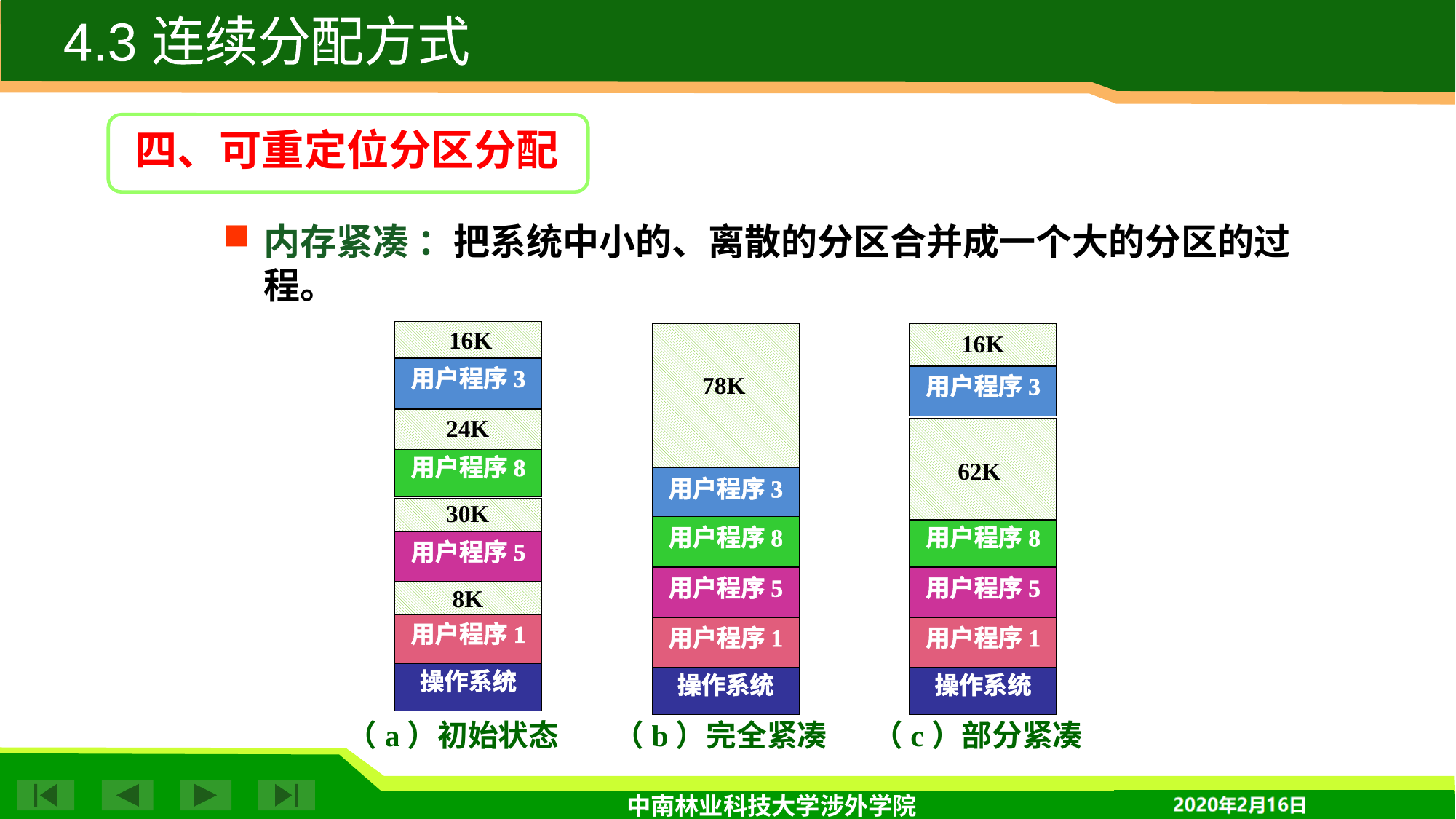

4.3 连续分配方式

四、可重定位分区分配
内存紧凑 ：把系统中小的、离散的分区合并成一个大的分区的过程。

16K
16K
用户程序3
用户程序3
78K

24K

用户程序8
62K
用户程序3

30K
用户程序8
用户程序8
用户程序5
用户程序5
用户程序5

8K
用户程序1
用户程序1
用户程序1
操作系统
操作系统
操作系统
（a）初始状态
（b）完全紧凑
（c）部分紧凑